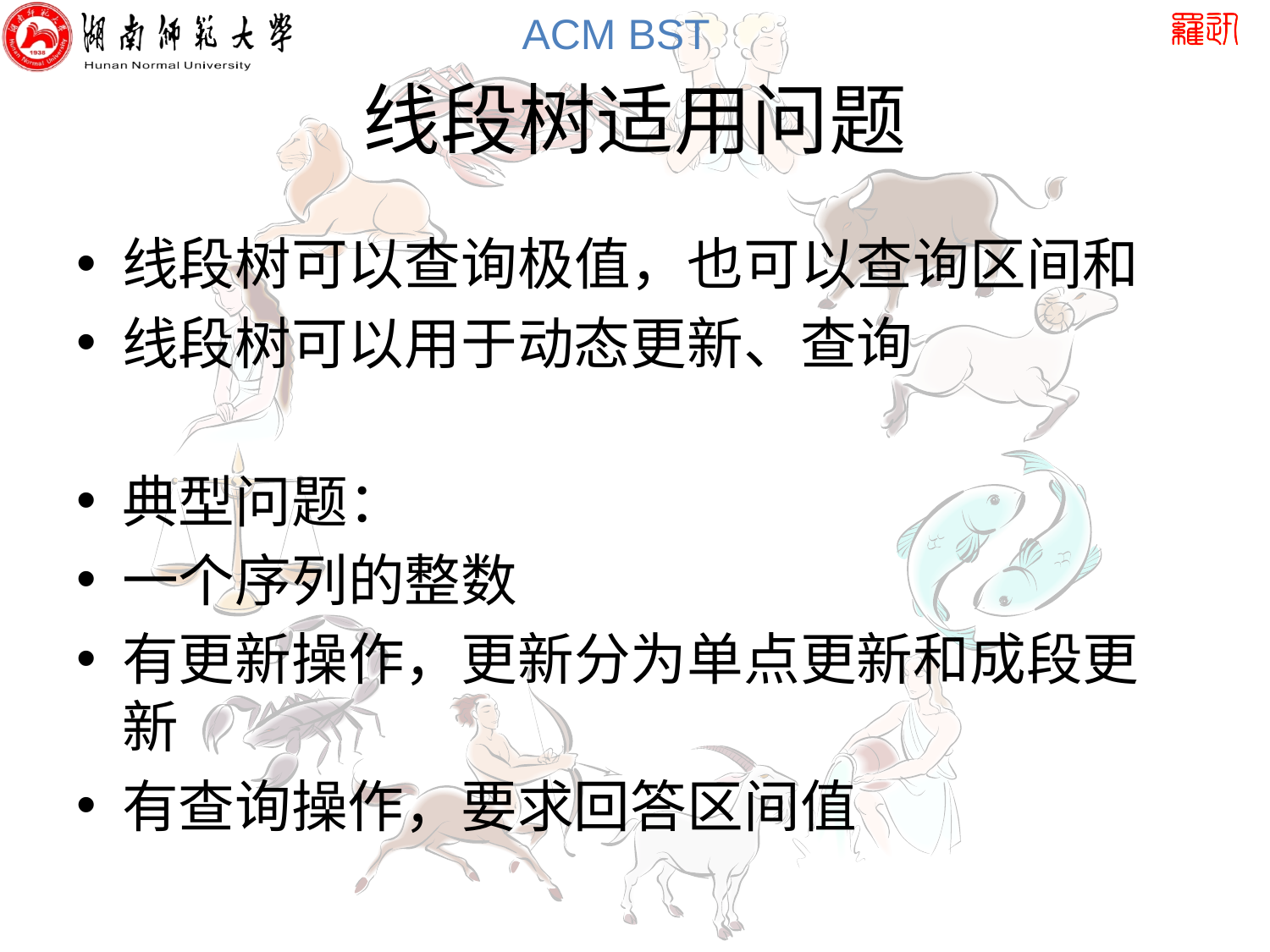

# 线段树适用问题
线段树可以查询极值，也可以查询区间和
线段树可以用于动态更新、查询

典型问题：
一个序列的整数
有更新操作，更新分为单点更新和成段更新
有查询操作，要求回答区间值